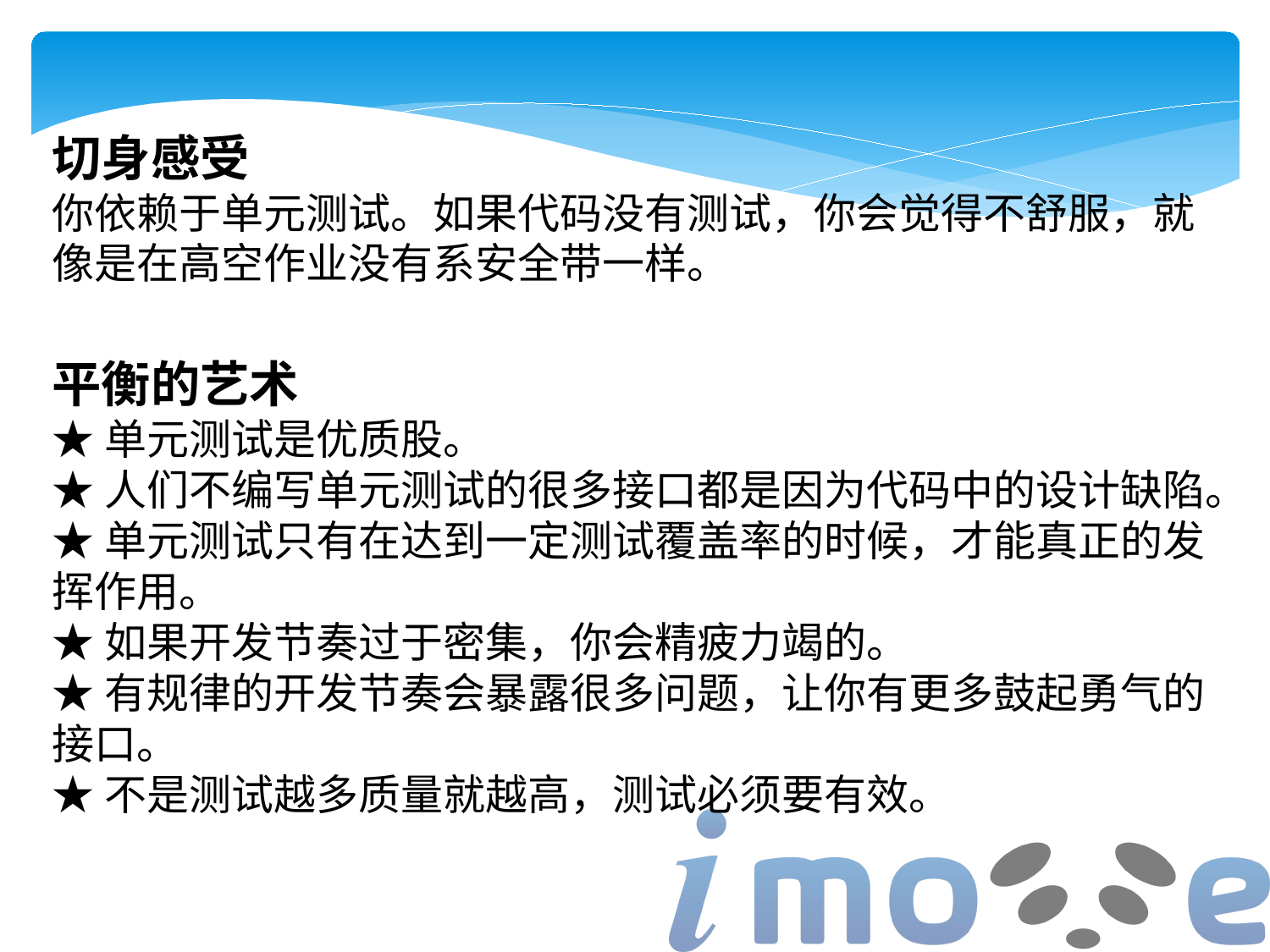

切身感受
你依赖于单元测试。如果代码没有测试，你会觉得不舒服，就像是在高空作业没有系安全带一样。
平衡的艺术
★单元测试是优质股。
★人们不编写单元测试的很多接口都是因为代码中的设计缺陷。
★单元测试只有在达到一定测试覆盖率的时候，才能真正的发挥作用。
★如果开发节奏过于密集，你会精疲力竭的。
★有规律的开发节奏会暴露很多问题，让你有更多鼓起勇气的接口。
★不是测试越多质量就越高，测试必须要有效。